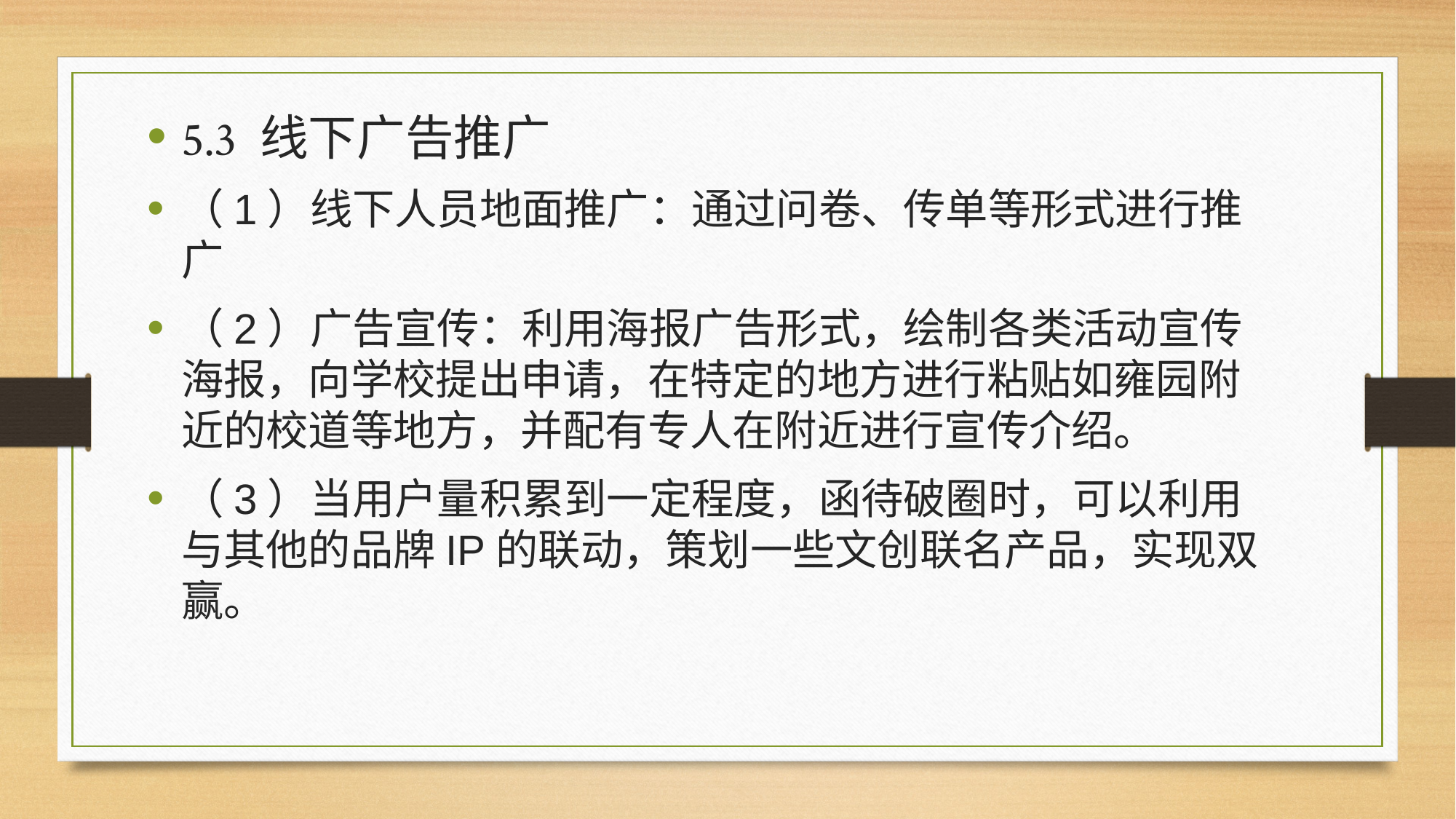

5.3 线下广告推广
（1）线下人员地面推广：通过问卷、传单等形式进行推广
（2）广告宣传：利用海报广告形式，绘制各类活动宣传海报，向学校提出申请，在特定的地方进行粘贴如雍园附近的校道等地方，并配有专人在附近进行宣传介绍。
（3）当用户量积累到一定程度，函待破圈时，可以利用与其他的品牌IP的联动，策划一些文创联名产品，实现双赢。